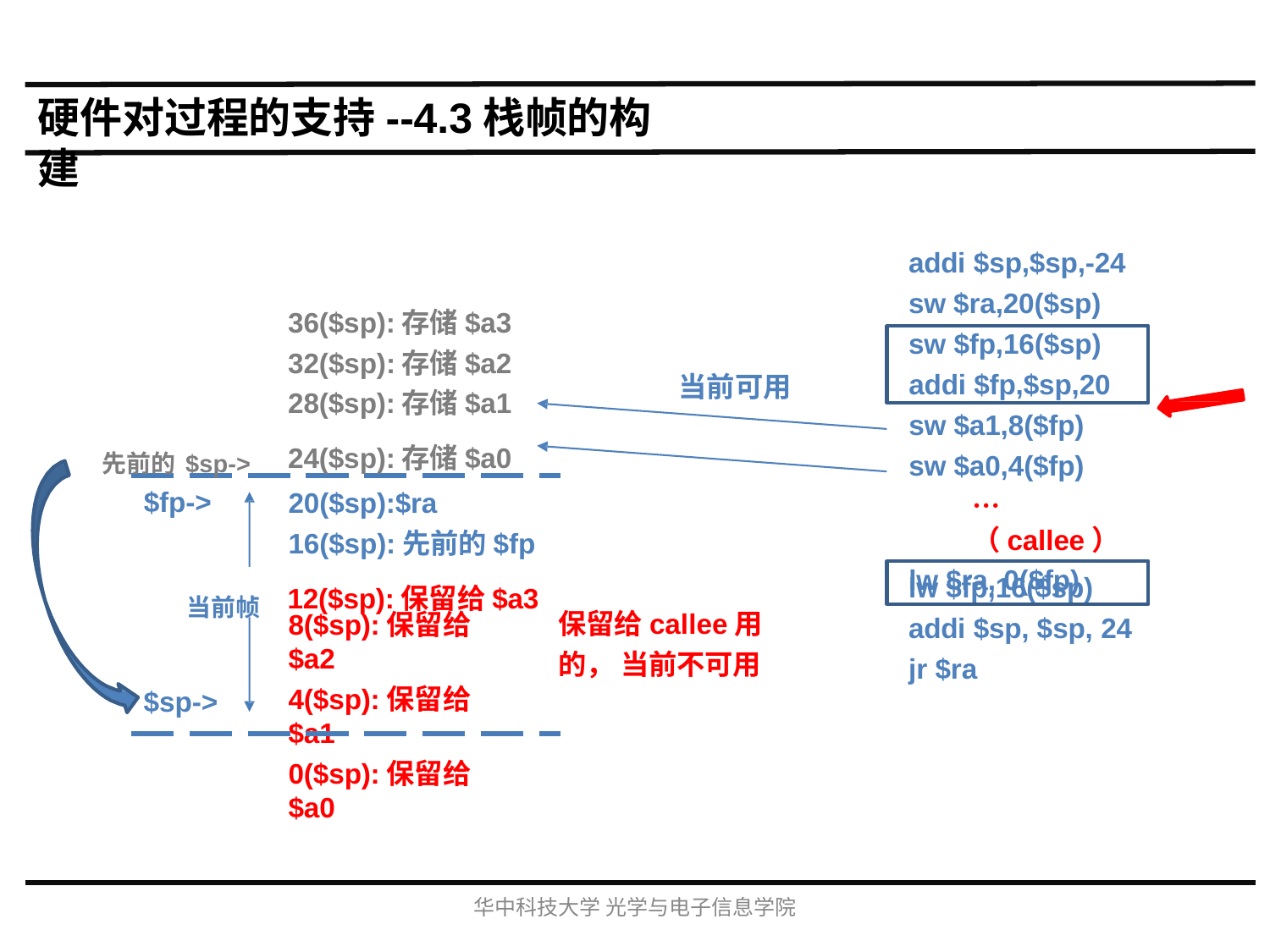

# 硬件对过程的支持--4.3栈帧的构建
addi $sp,$sp,-24  sw $ra,20($sp)  sw $fp,16($sp)
36($sp):存储$a3
32($sp):存储$a2
28($sp):存储$a1
先前的$sp->	24($sp):存储$a0

addi $fp,$sp,20
当前可用

sw $a1,8($fp)
sw $a0,4($fp)
…（callee）
lw $ra, 0($fp)

20($sp):$ra  16($sp):先前的$fp
$fp->

当前帧 12($sp):保留给$a3

lw $fp,16($sp)
保留给callee用的， 当前不可用
8($sp):保留给$a2
4($sp):保留给$a1
0($sp):保留给$a0

addi $sp, $sp, 24
jr $ra
$sp->

华中科技大学光学与电子信息学院